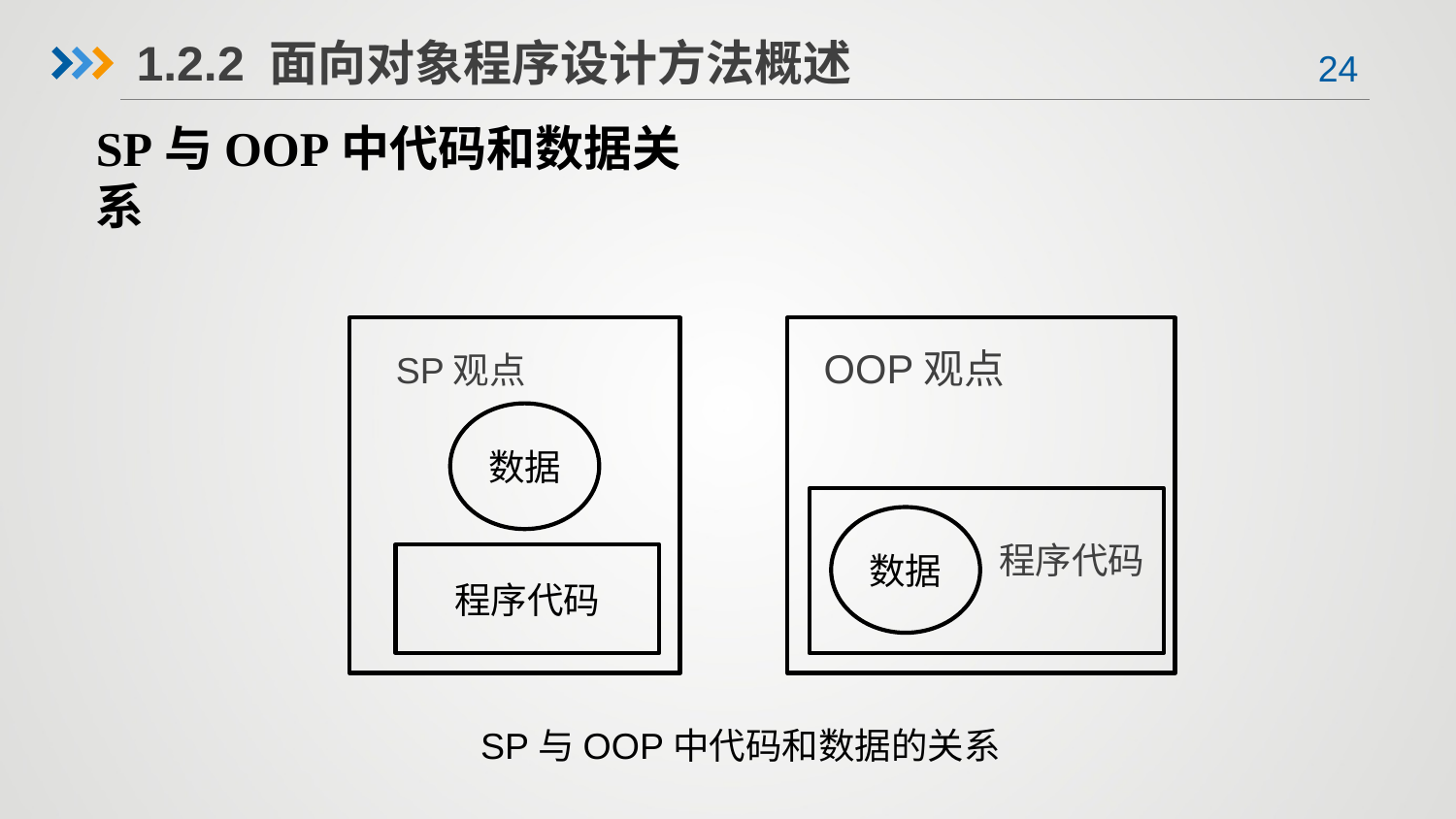

1.2.2 面向对象程序设计方法概述
SP与OOP中代码和数据关系

OOP观点
SP观点
数据

数据
程序代码
程序代码
SP与OOP中代码和数据的关系